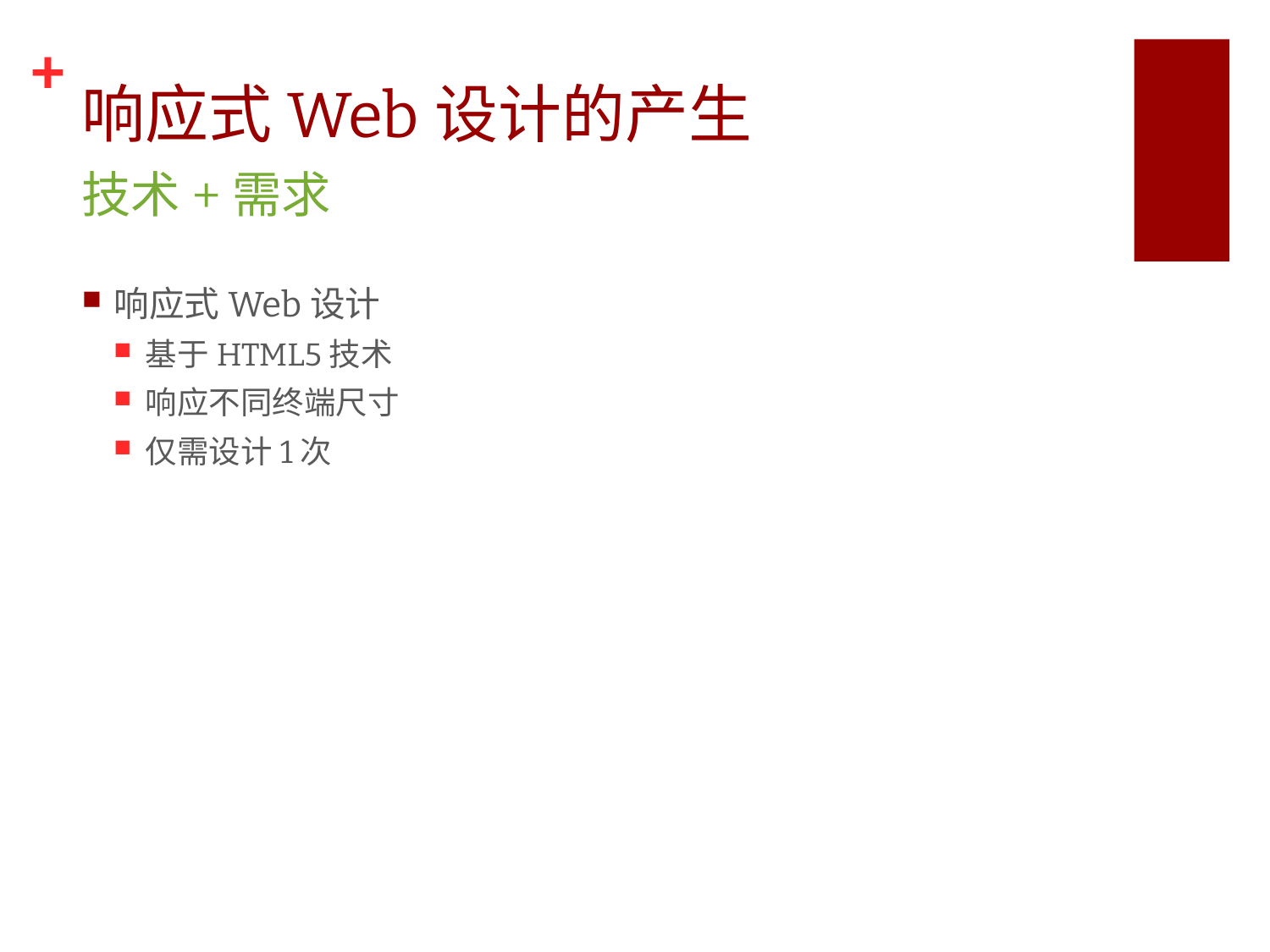

# 响应式Web设计的产生
技术+需求
响应式Web设计
基于HTML5技术
响应不同终端尺寸
仅需设计1次